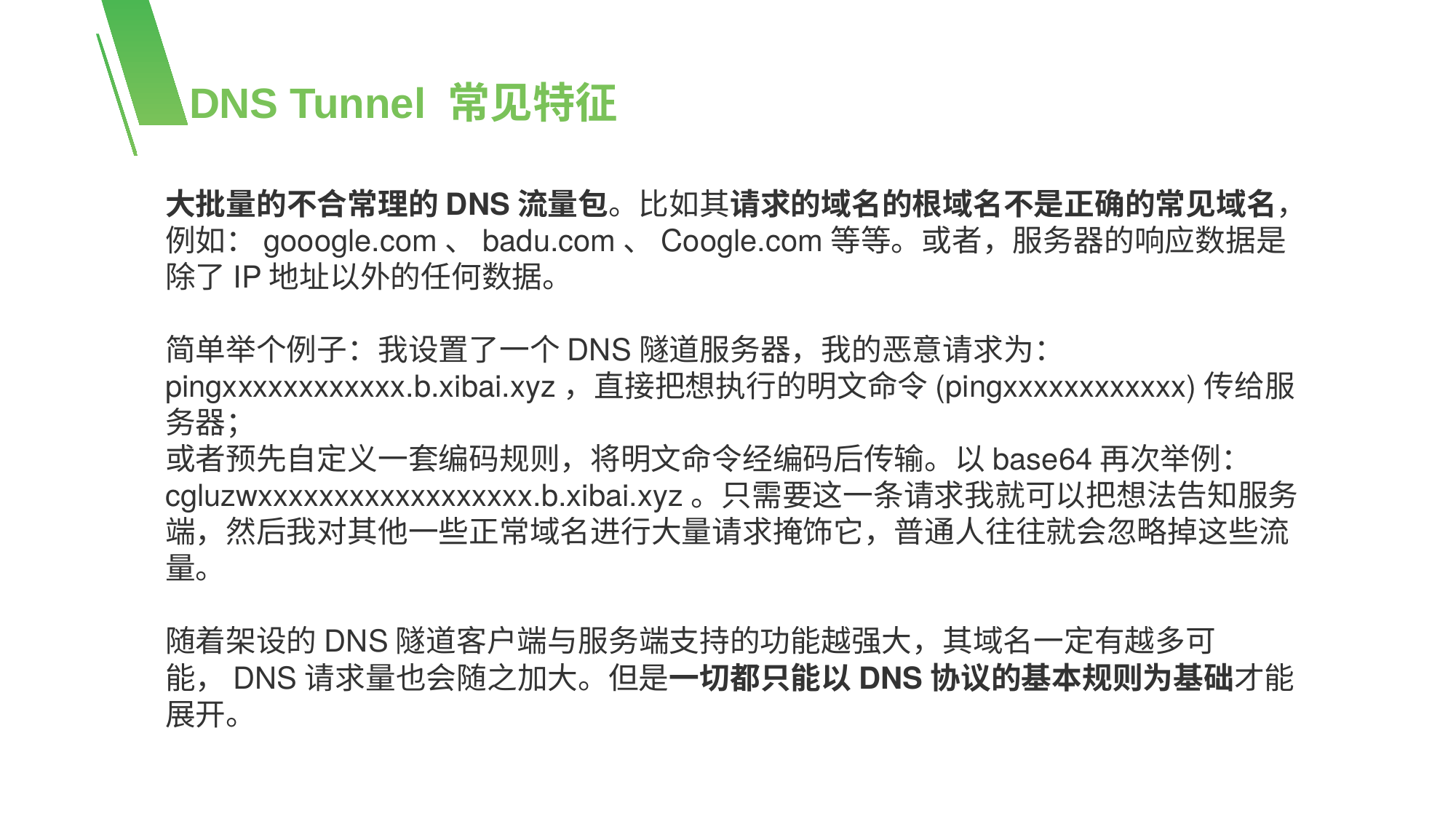

DNS Tunnel 常见特征
大批量的不合常理的DNS流量包。比如其请求的域名的根域名不是正确的常见域名，例如：gooogle.com、badu.com、Coogle.com等等。或者，服务器的响应数据是除了IP地址以外的任何数据。

简单举个例子：我设置了一个DNS隧道服务器，我的恶意请求为：pingxxxxxxxxxxxx.b.xibai.xyz，直接把想执行的明文命令(pingxxxxxxxxxxxx)传给服务器；
或者预先自定义一套编码规则，将明文命令经编码后传输。以base64再次举例：cgluzwxxxxxxxxxxxxxxxxxx.b.xibai.xyz。只需要这一条请求我就可以把想法告知服务端，然后我对其他一些正常域名进行大量请求掩饰它，普通人往往就会忽略掉这些流量。

随着架设的DNS隧道客户端与服务端支持的功能越强大，其域名一定有越多可能，DNS请求量也会随之加大。但是一切都只能以DNS协议的基本规则为基础才能展开。